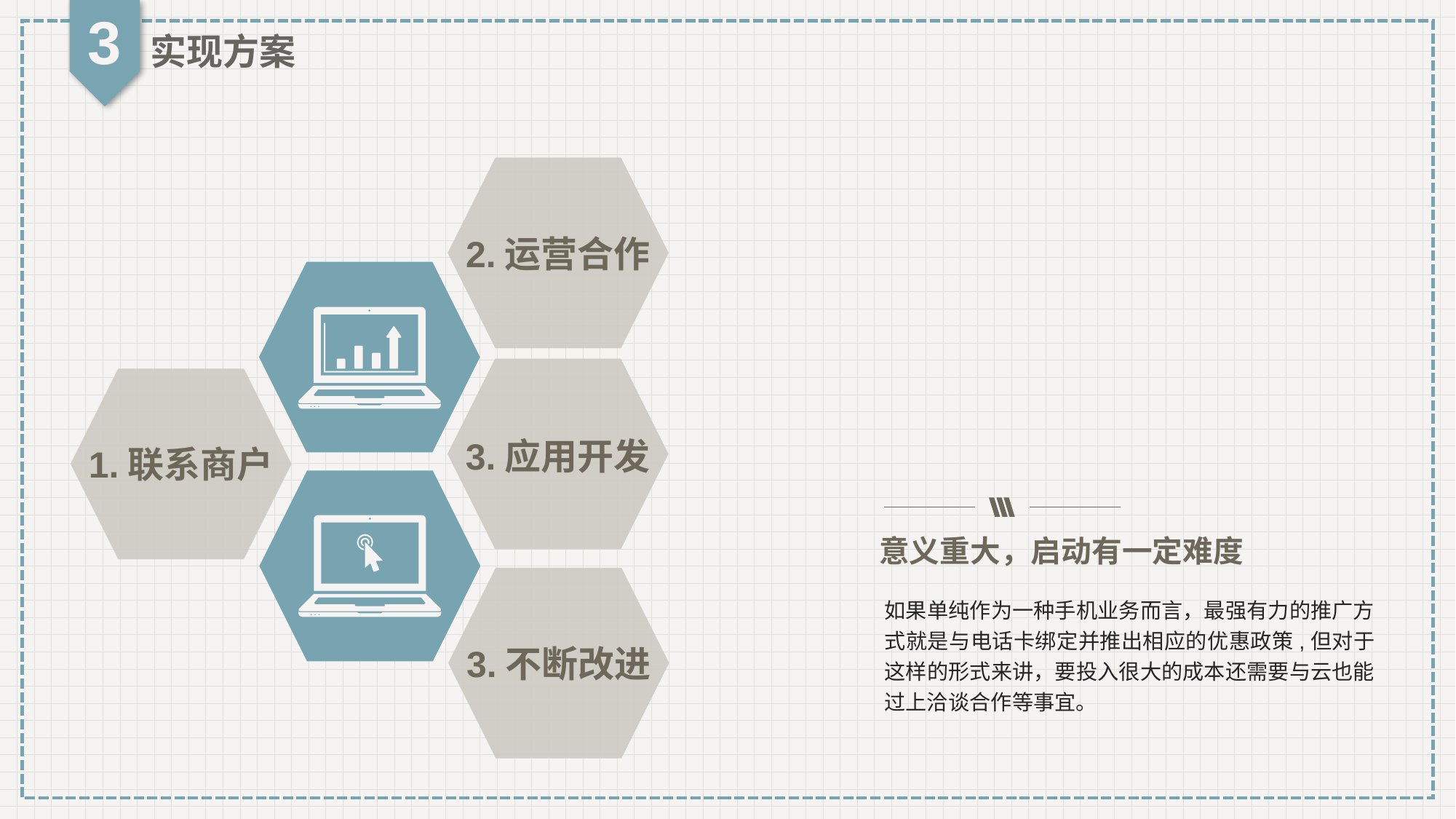

3
实现方案

2.运营合作

3.应用开发
1.联系商户

意义重大，启动有一定难度

如果单纯作为一种手机业务而言，最强有力的推广方式就是与电话卡绑定并推出相应的优惠政策,但对于这样的形式来讲，要投入很大的成本还需要与云也能过上洽谈合作等事宜。
3.不断改进